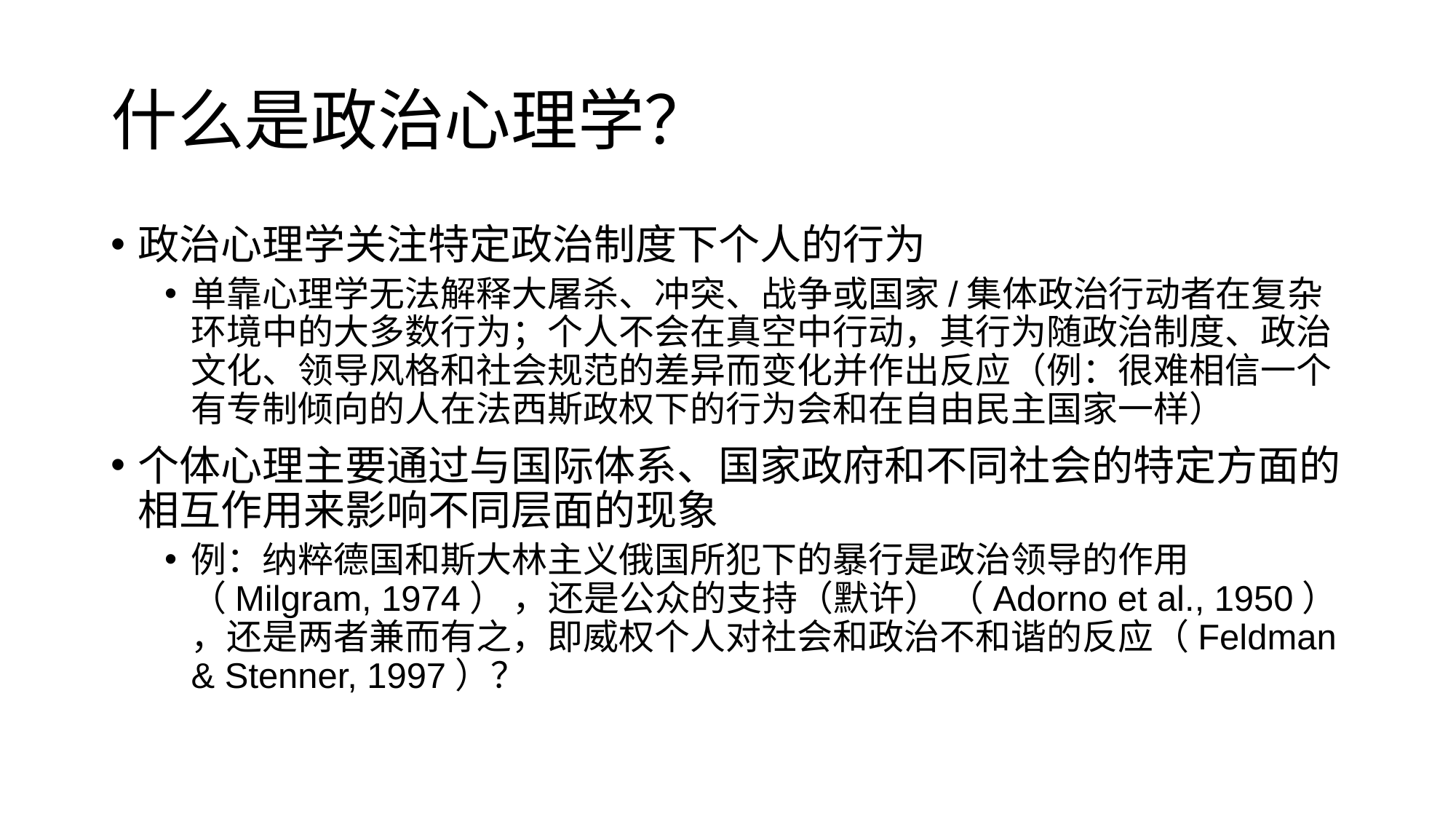

# 什么是政治心理学？
政治心理学关注特定政治制度下个人的行为
单靠心理学无法解释大屠杀、冲突、战争或国家/集体政治行动者在复杂环境中的大多数行为；个人不会在真空中行动，其行为随政治制度、政治文化、领导风格和社会规范的差异而变化并作出反应（例：很难相信一个有专制倾向的人在法西斯政权下的行为会和在自由民主国家一样）
个体心理主要通过与国际体系、国家政府和不同社会的特定方面的相互作用来影响不同层面的现象
例：纳粹德国和斯大林主义俄国所犯下的暴行是政治领导的作用（Milgram, 1974） ，还是公众的支持（默许） （Adorno et al., 1950） ，还是两者兼而有之，即威权个人对社会和政治不和谐的反应（Feldman & Stenner, 1997）？